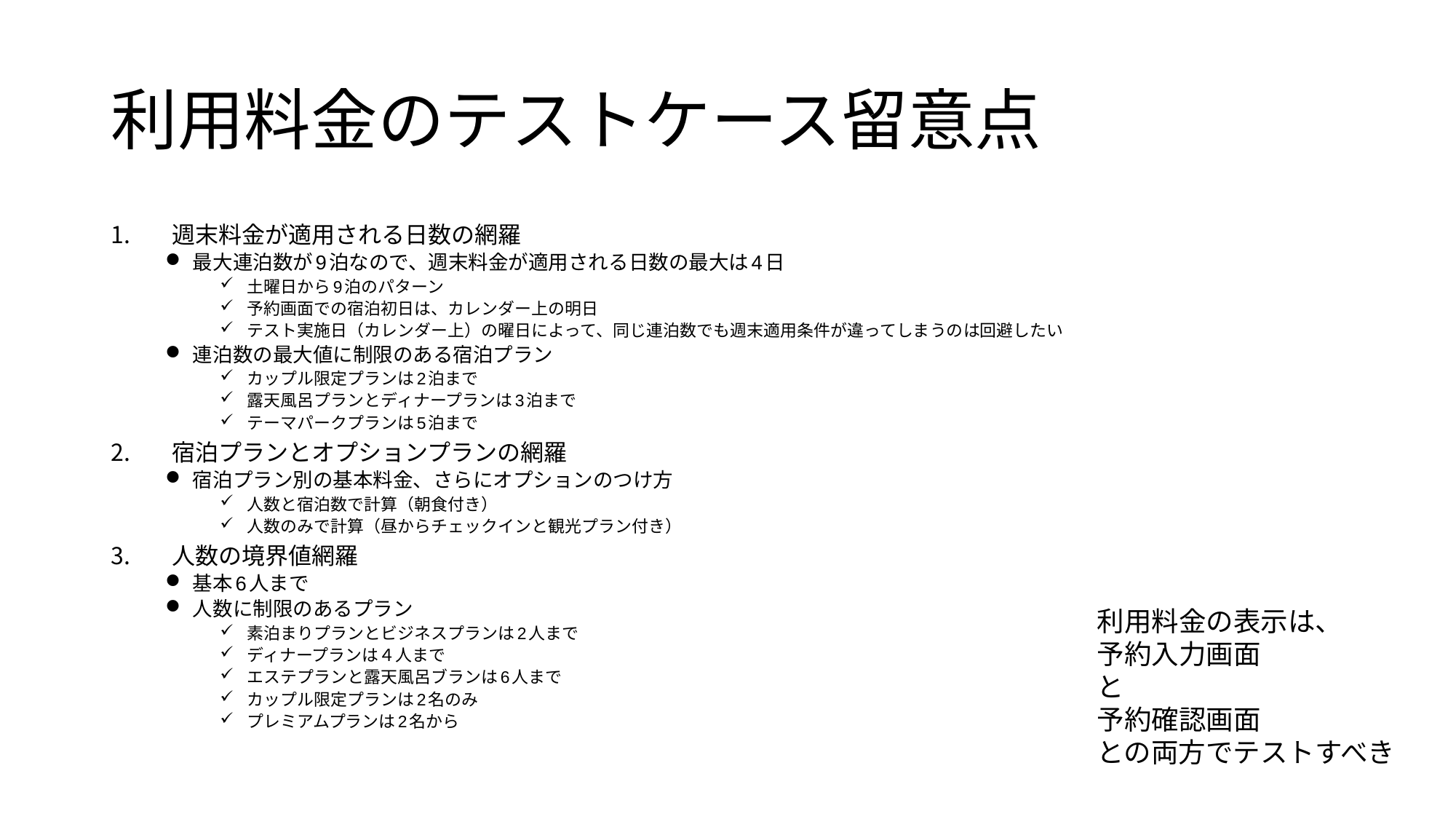

# 利用料金のテストケース留意点
週末料金が適用される日数の網羅
最大連泊数が9泊なので、週末料金が適用される日数の最大は4日
土曜日から9泊のパターン
予約画面での宿泊初日は、カレンダー上の明日
テスト実施日（カレンダー上）の曜日によって、同じ連泊数でも週末適用条件が違ってしまうのは回避したい
連泊数の最大値に制限のある宿泊プラン
カップル限定プランは2泊まで
露天風呂プランとディナープランは3泊まで
テーマパークプランは5泊まで
宿泊プランとオプションプランの網羅
宿泊プラン別の基本料金、さらにオプションのつけ方
人数と宿泊数で計算（朝食付き）
人数のみで計算（昼からチェックインと観光プラン付き）
人数の境界値網羅
基本6人まで
人数に制限のあるプラン
素泊まりプランとビジネスプランは2人まで
ディナープランは４人まで
エステプランと露天風呂ブランは6人まで
カップル限定プランは2名のみ
プレミアムプランは2名から

利用料金の表示は、
予約入力画面
と
予約確認画面
との両方でテストすべき